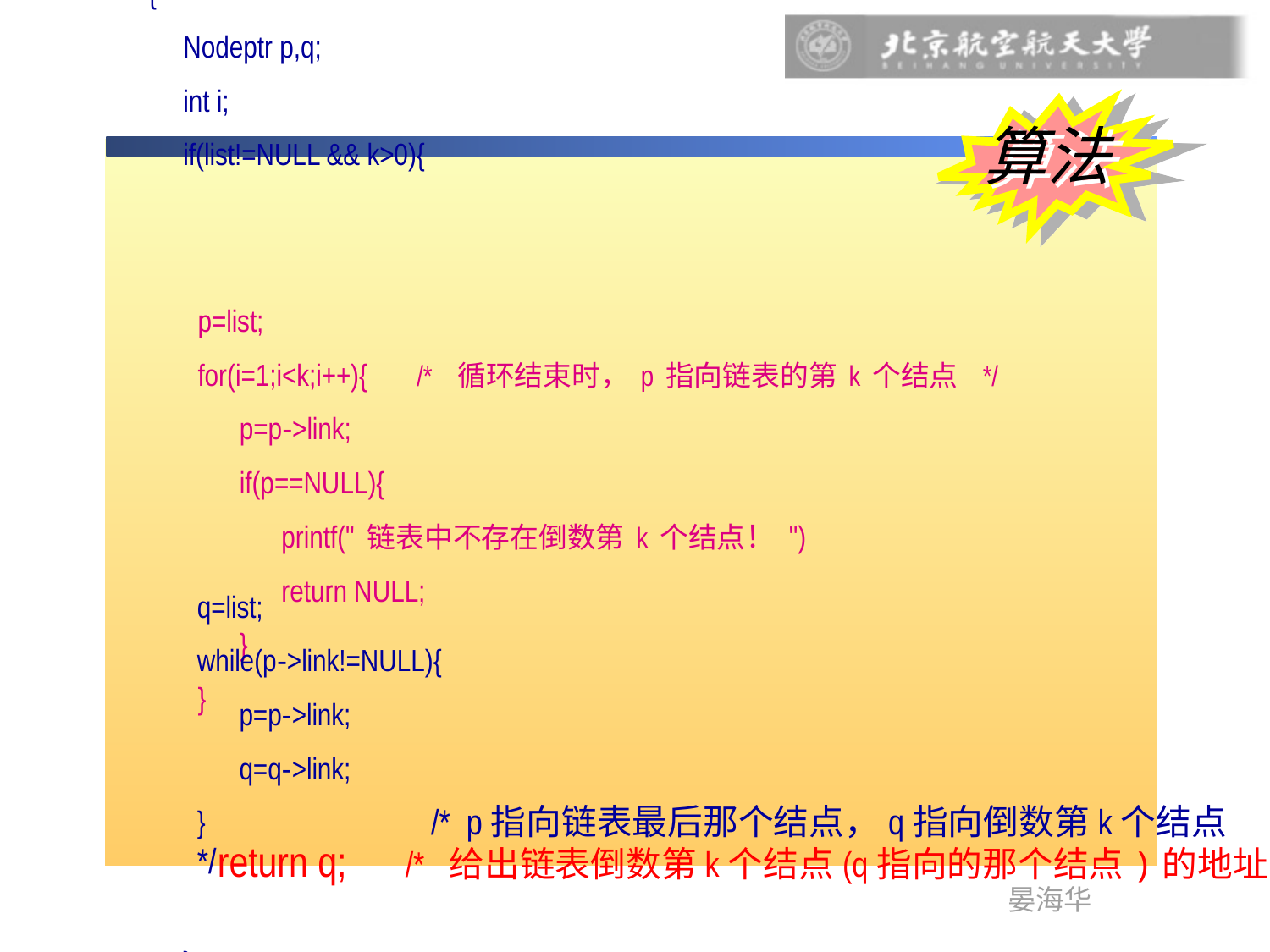

Nodeptr searchNode(Nodeptr list,int k)
{
     Nodeptr p,q;
     int i;
     if(list!=NULL && k>0){

     }
}

算法
p=list;
for(i=1;i<k;i++){       /*  循环结束时，p指向链表的第k个结点  */
      p=p->link;
      if(p==NULL){
            printf("链表中不存在倒数第k个结点！")
            return NULL;
      }
}
q=list;
while(p->link!=NULL){
      p=p->link;
      q=q->link;
}                     /*  p指向链表最后那个结点，q指向倒数第k个结点 */
return q;      /*  给出链表倒数第k个结点(q指向的那个结点)的地址 */